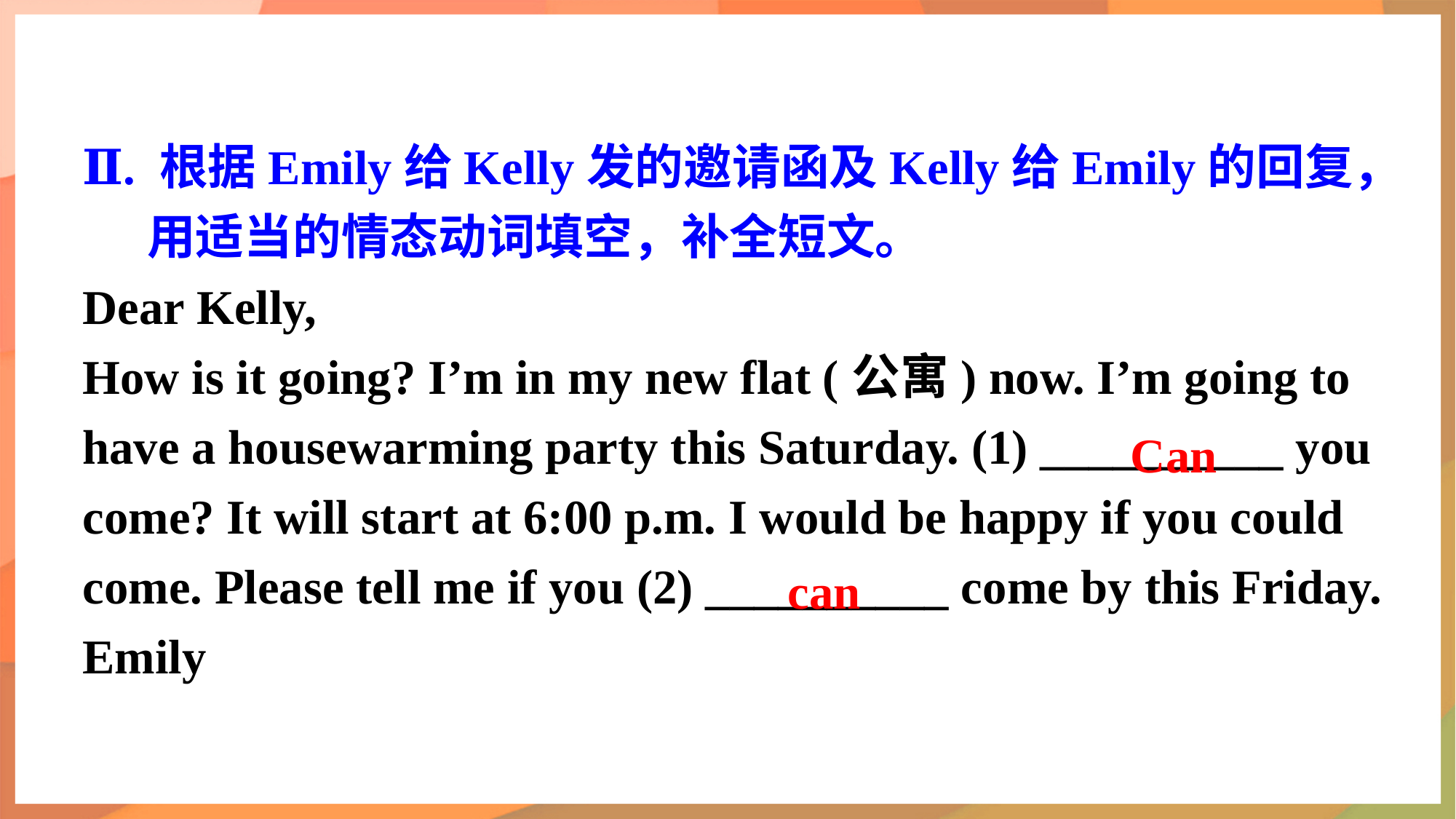

Ⅱ. 根据Emily给Kelly发的邀请函及Kelly给Emily的回复，用适当的情态动词填空，补全短文。
Dear Kelly,
How is it going? I’m in my new flat (公寓) now. I’m going to have a housewarming party this Saturday. (1) __________ you come? It will start at 6:00 p.m. I would be happy if you could come. Please tell me if you (2) __________ come by this Friday.
Emily
Can
can